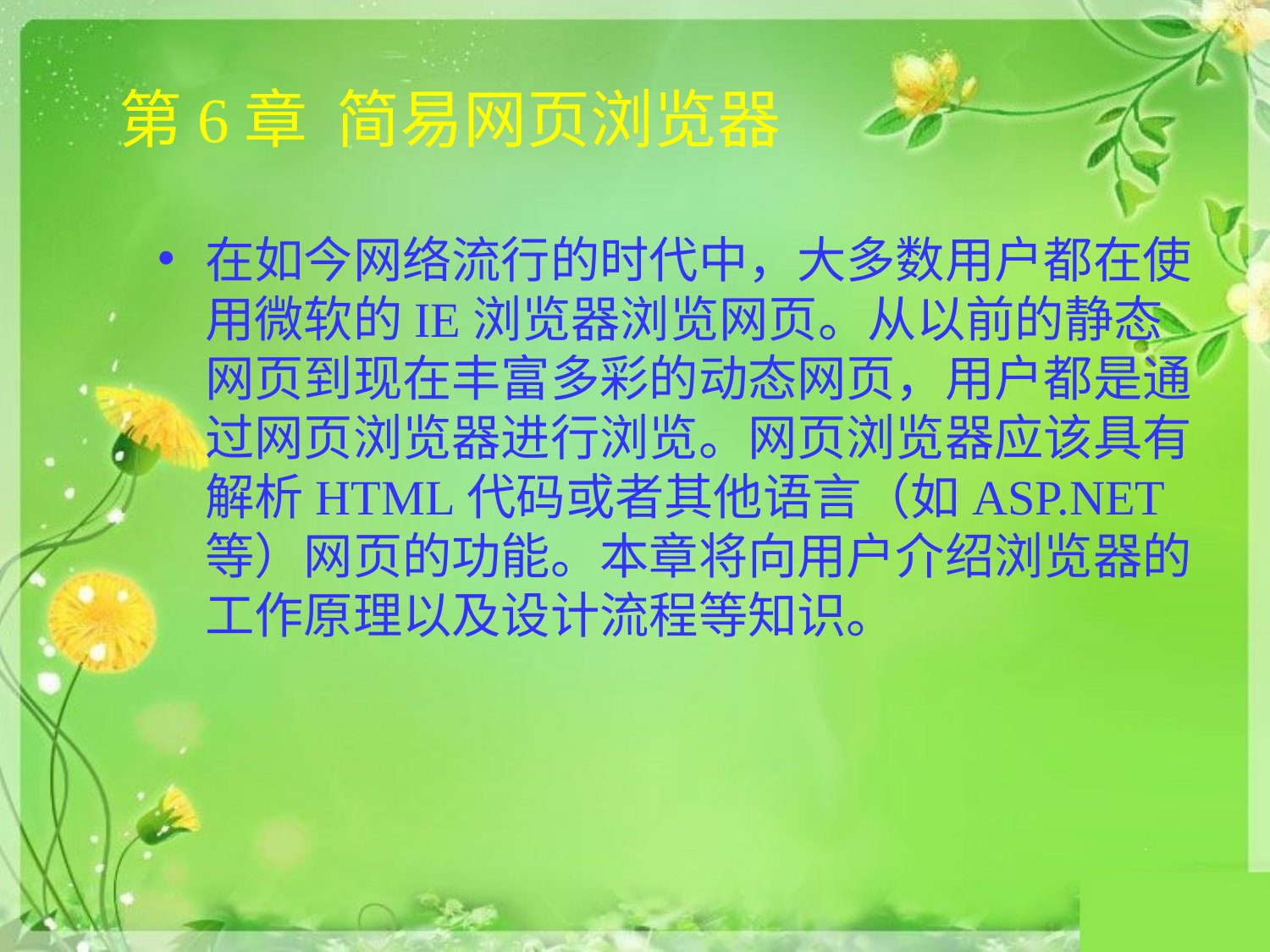

# 第6章  简易网页浏览器
在如今网络流行的时代中，大多数用户都在使用微软的IE浏览器浏览网页。从以前的静态网页到现在丰富多彩的动态网页，用户都是通过网页浏览器进行浏览。网页浏览器应该具有解析HTML代码或者其他语言（如ASP.NET等）网页的功能。本章将向用户介绍浏览器的工作原理以及设计流程等知识。